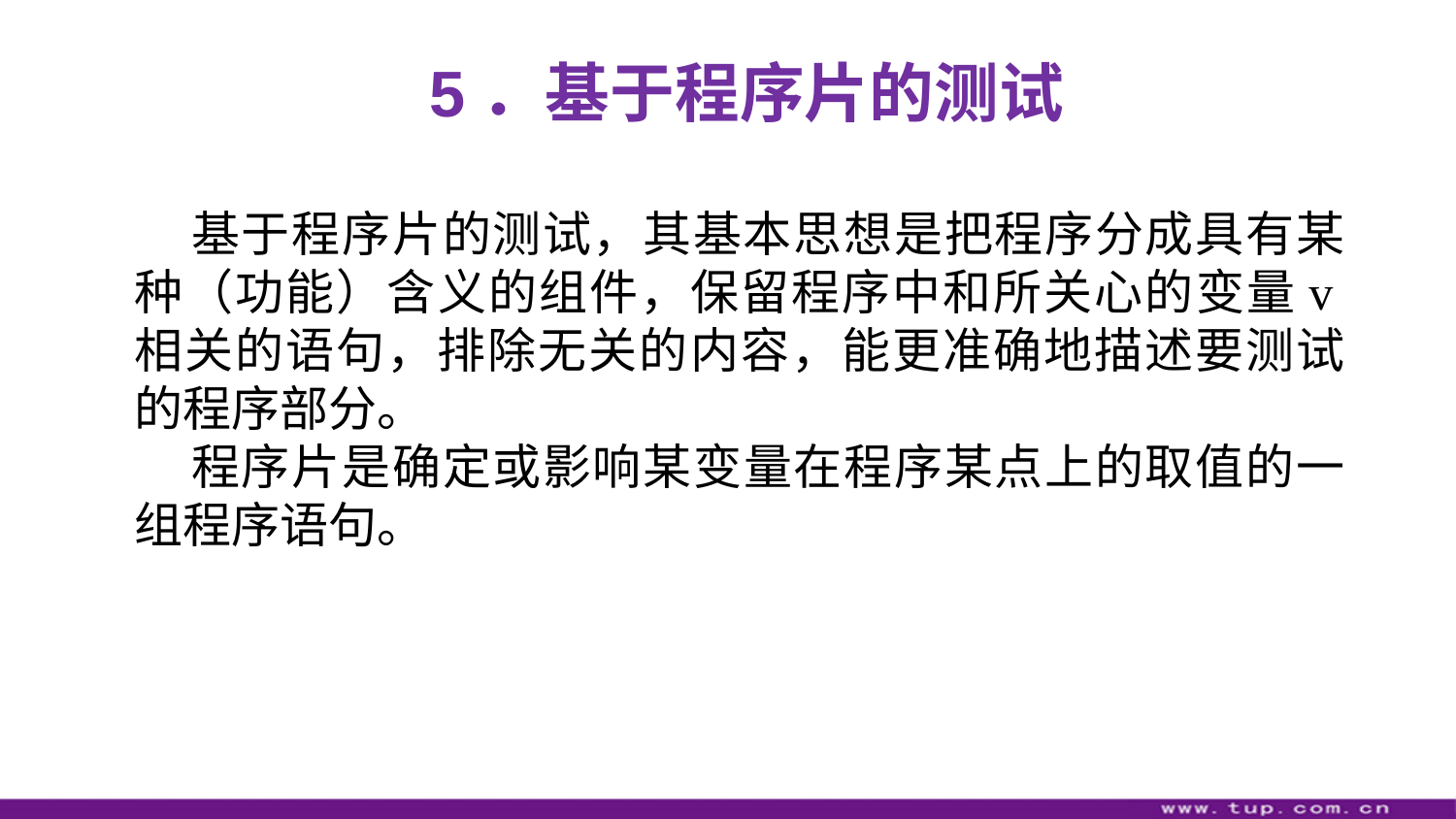

5．基于程序片的测试
基于程序片的测试，其基本思想是把程序分成具有某种（功能）含义的组件，保留程序中和所关心的变量v相关的语句，排除无关的内容，能更准确地描述要测试的程序部分。
程序片是确定或影响某变量在程序某点上的取值的一组程序语句。